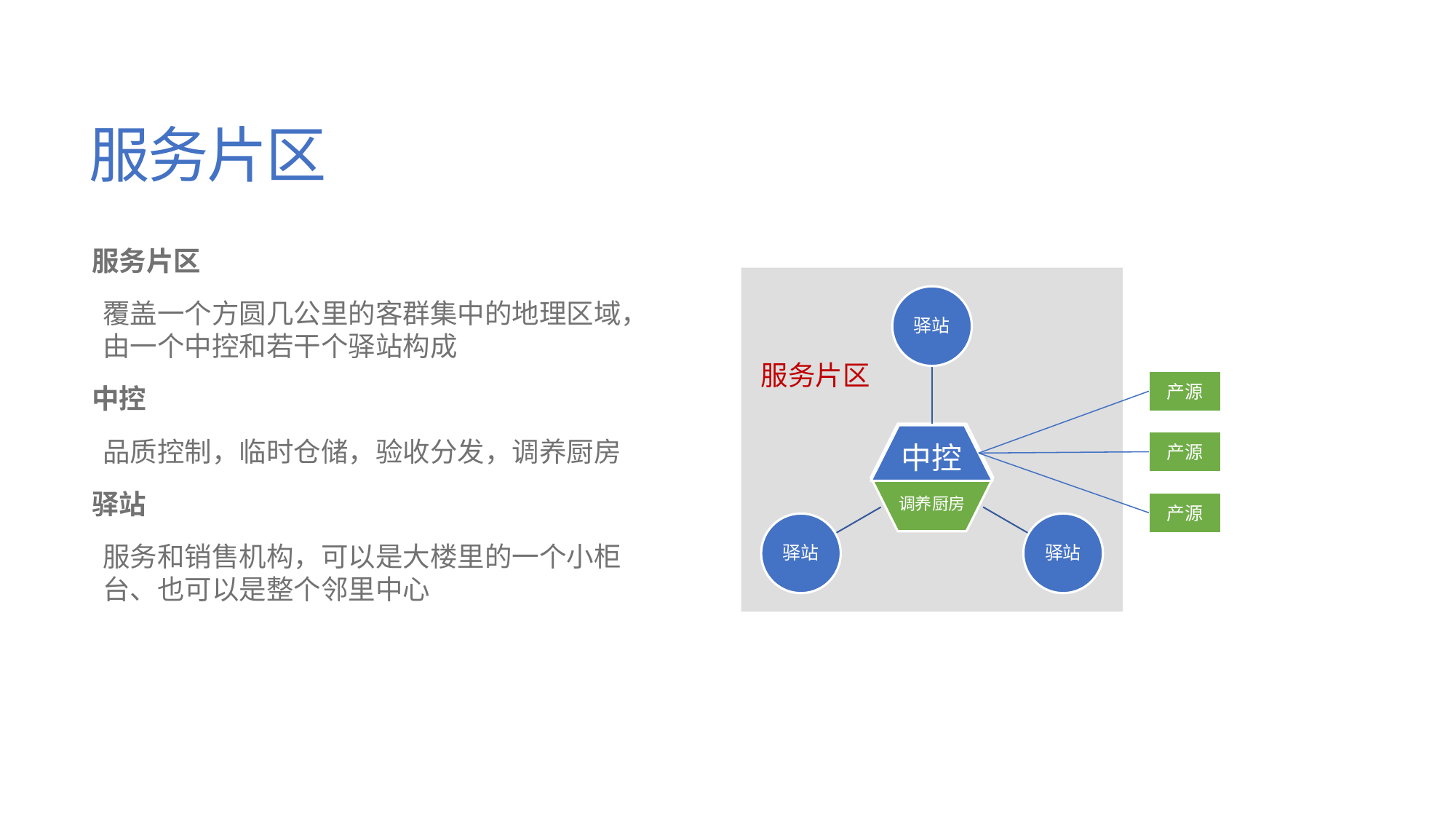

# 服务片区
服务片区
覆盖一个方圆几公里的客群集中的地理区域，由一个中控和若干个驿站构成
中控
品质控制，临时仓储，验收分发，调养厨房
驿站
服务和销售机构，可以是大楼里的一个小柜台、也可以是整个邻里中心

调养厨房

驿站

驿站

驿站
服务片区
产源
中控
产源
产源